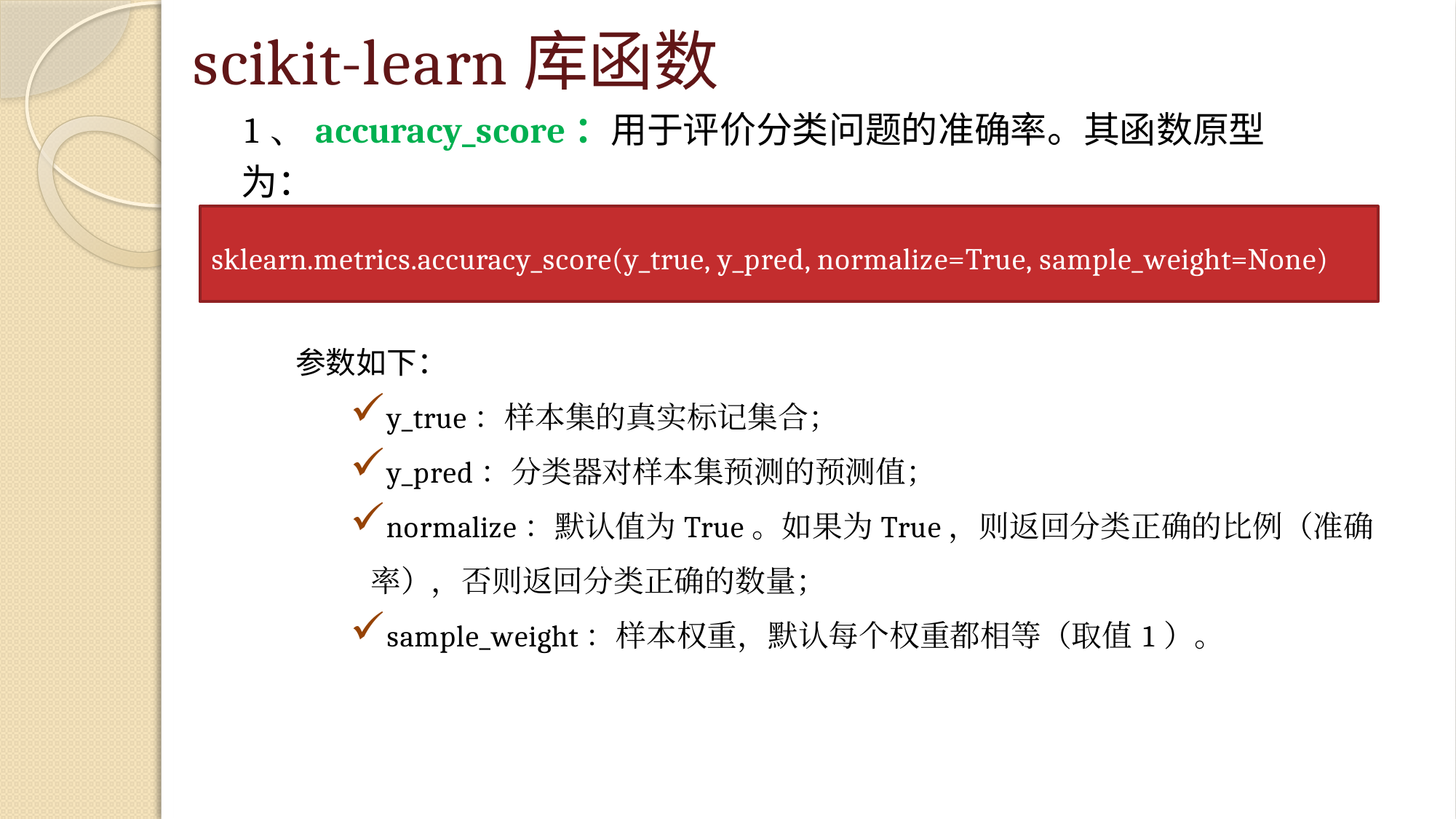

# scikit-learn库函数
1、accuracy_score：用于评价分类问题的准确率。其函数原型为：

sklearn.metrics.accuracy_score(y_true, y_pred, normalize=True, sample_weight=None)
参数如下：
y_true：样本集的真实标记集合；
y_pred：分类器对样本集预测的预测值；
normalize：默认值为True。如果为True，则返回分类正确的比例（准确率），否则返回分类正确的数量；
sample_weight：样本权重，默认每个权重都相等（取值1）。